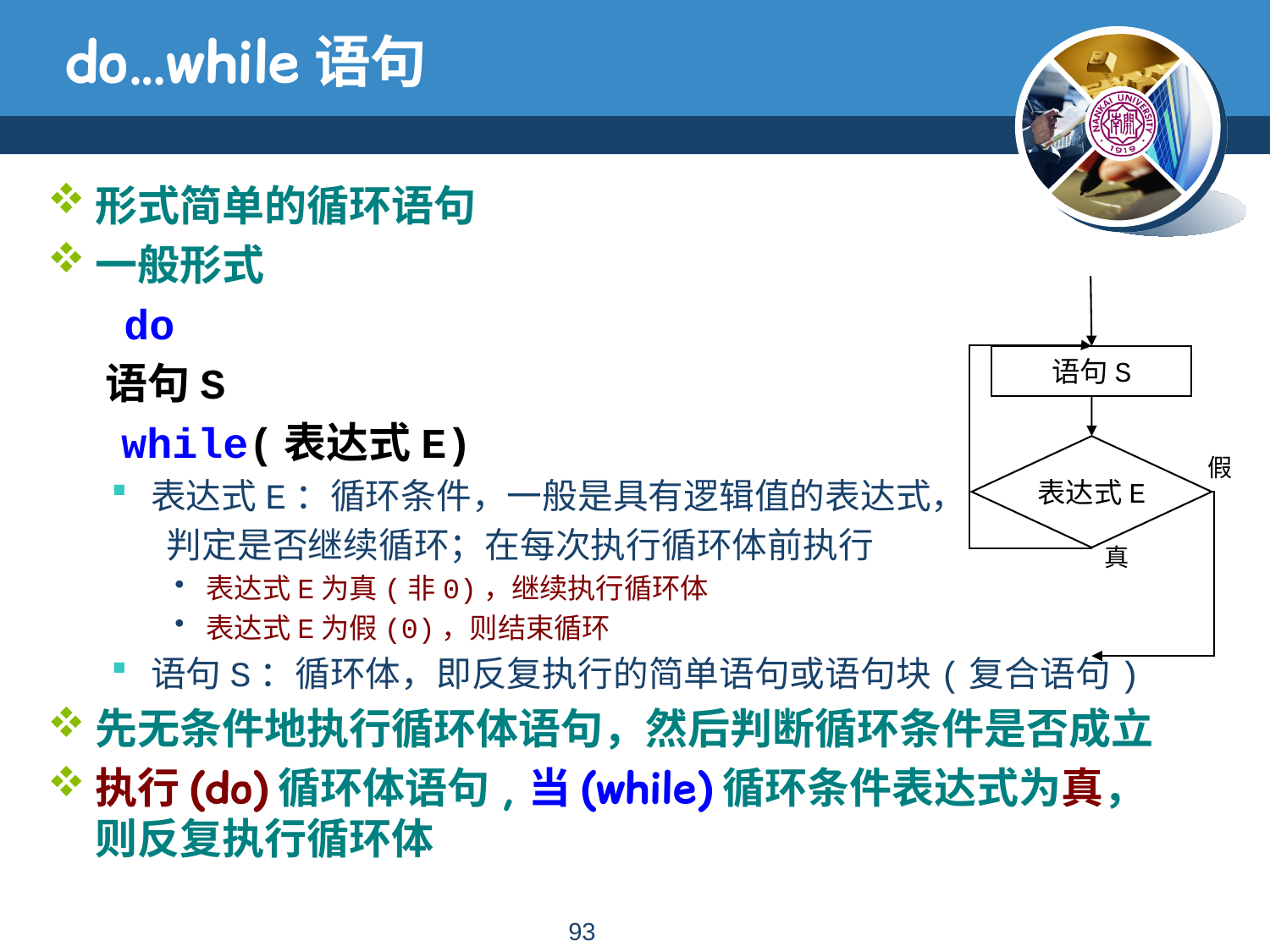

# do…while语句
形式简单的循环语句
一般形式
   do
     语句S
    while(表达式E)
表达式E：循环条件，一般是具有逻辑值的表达式，
      判定是否继续循环；在每次执行循环体前执行
表达式E为真(非0)，继续执行循环体
表达式E为假(0)，则结束循环
语句S：循环体，即反复执行的简单语句或语句块(复合语句)
先无条件地执行循环体语句，然后判断循环条件是否成立
执行(do)循环体语句,当(while)循环条件表达式为真，则反复执行循环体
语句S
表达式E
假
真
93